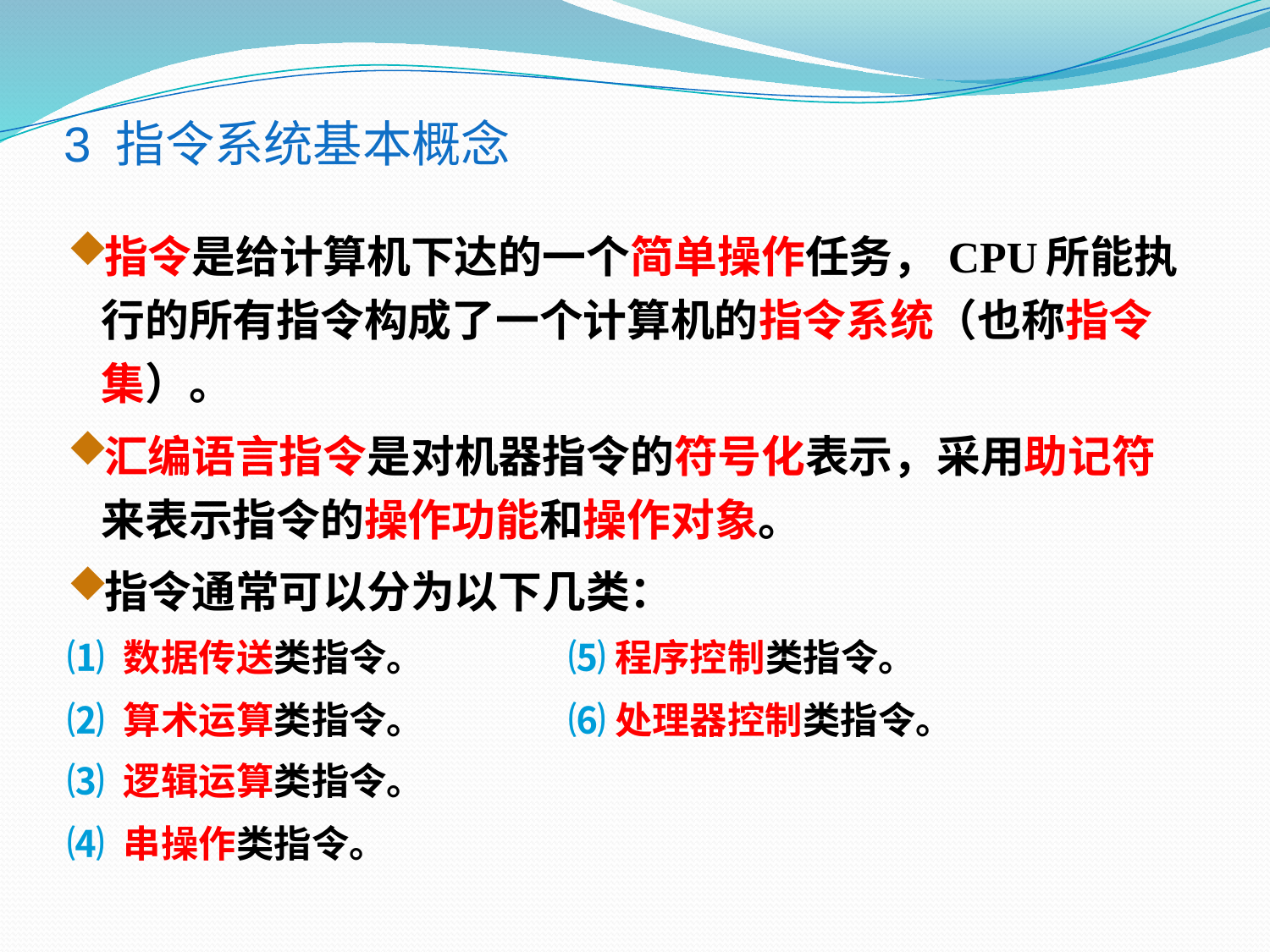

# 3 指令系统基本概念
指令是给计算机下达的一个简单操作任务，CPU所能执行的所有指令构成了一个计算机的指令系统（也称指令集）。
汇编语言指令是对机器指令的符号化表示，采用助记符来表示指令的操作功能和操作对象。
指令通常可以分为以下几类：
⑴ 数据传送类指令。                 ⑸ 程序控制类指令。
⑵ 算术运算类指令。                 ⑹ 处理器控制类指令。
⑶ 逻辑运算类指令。
⑷ 串操作类指令。